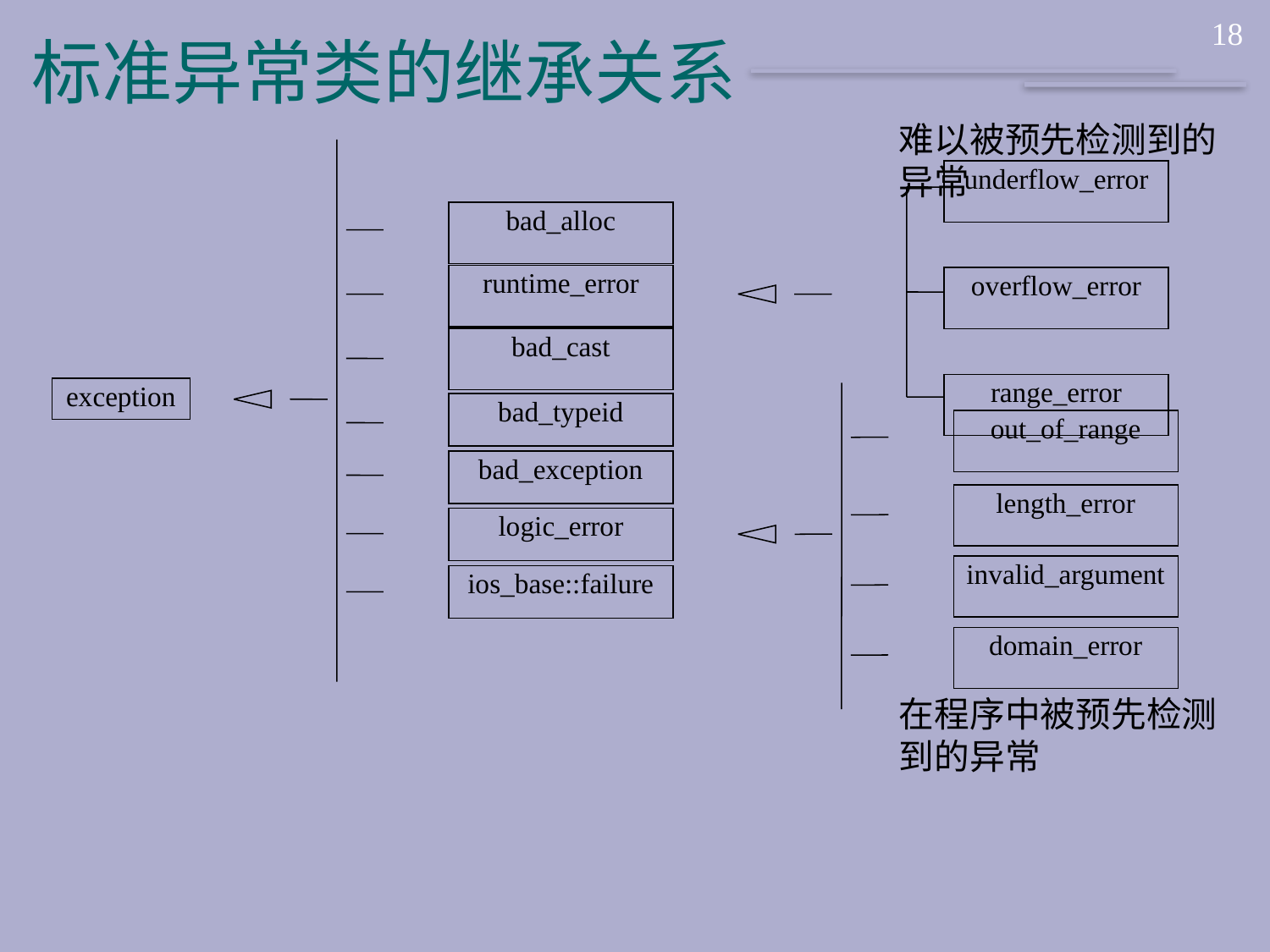

# 标准异常类的继承关系
18
难以被预先检测到的异常
bad_alloc

range_error
overflow_error
underflow_error
runtime_error

bad_cast

bad_typeid
out_of_range
exception

bad_exception

length_error

logic_error

invalid_argument
ios_base::failure

domain_error

在程序中被预先检测到的异常